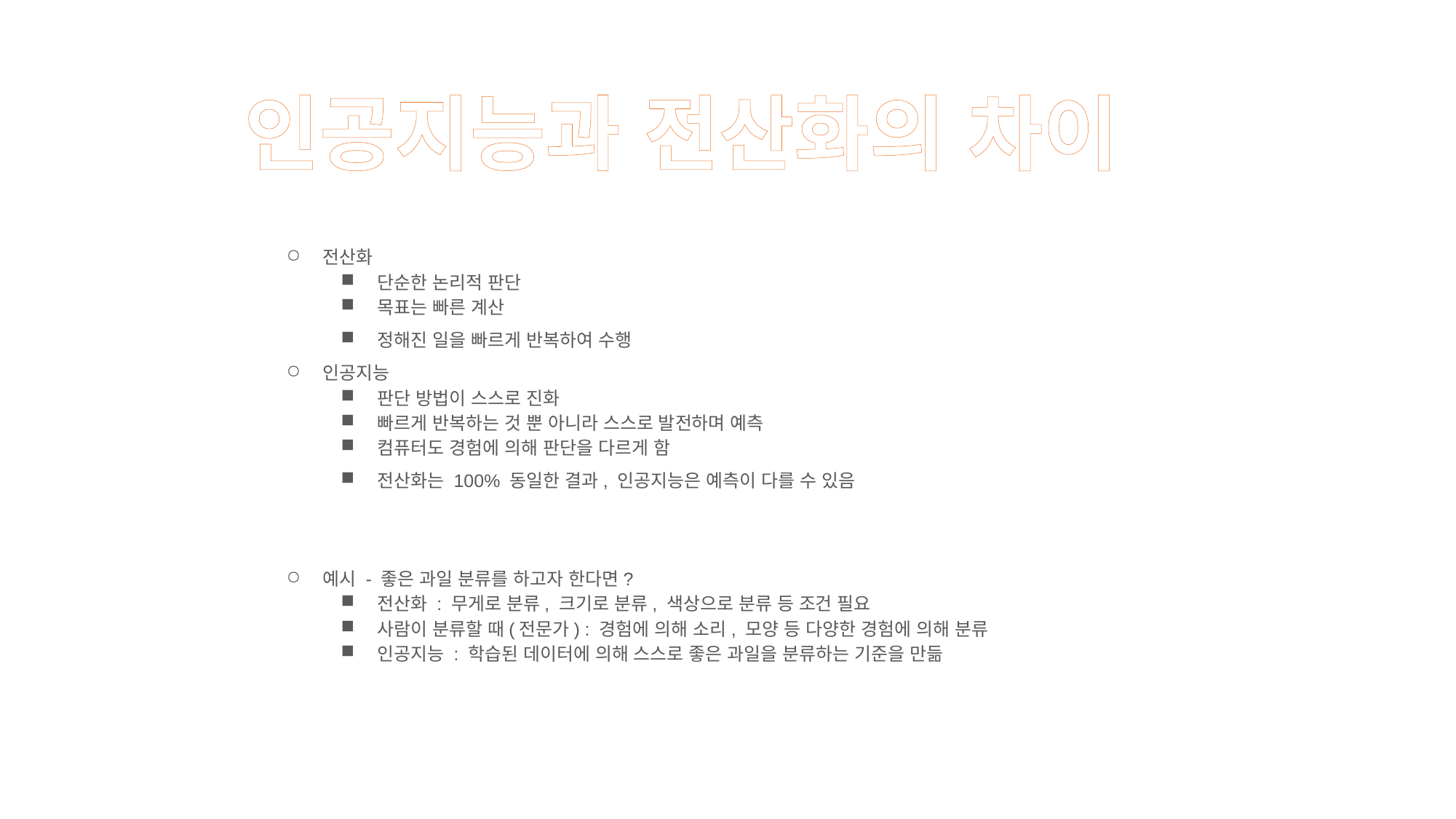

인공지능과 전산화의 차이
전산화
단순한 논리적 판단
목표는 빠른 계산
정해진 일을 빠르게 반복하여 수행
인공지능
판단 방법이 스스로 진화
빠르게 반복하는 것 뿐 아니라 스스로 발전하며 예측
컴퓨터도 경험에 의해 판단을 다르게 함
전산화는 100% 동일한 결과, 인공지능은 예측이 다를 수 있음

예시 - 좋은 과일 분류를 하고자 한다면?
전산화 : 무게로 분류, 크기로 분류, 색상으로 분류 등 조건 필요
사람이 분류할 때(전문가) : 경험에 의해 소리, 모양 등 다양한 경험에 의해 분류
인공지능 : 학습된 데이터에 의해 스스로 좋은 과일을 분류하는 기준을 만듦